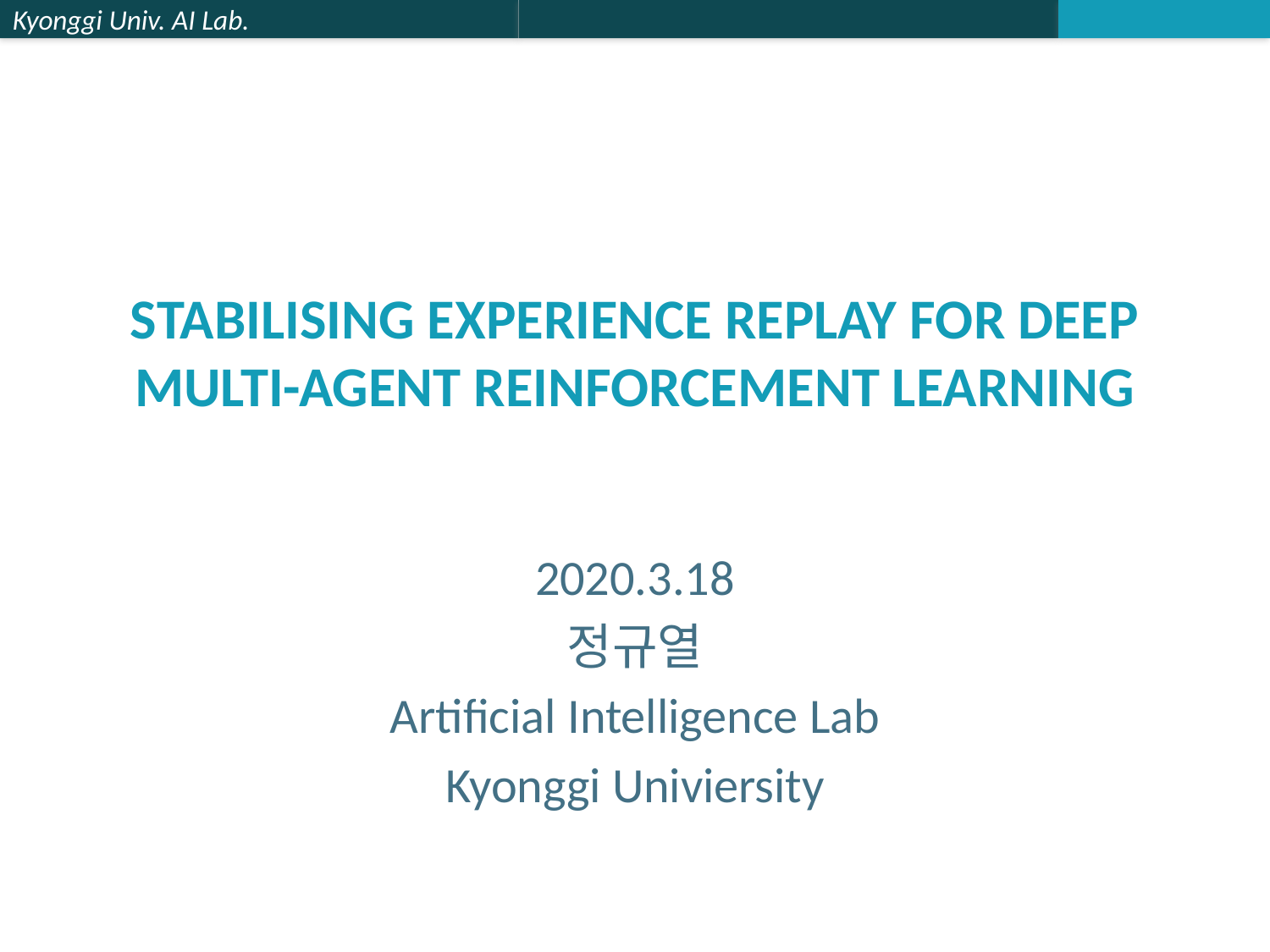

# Stabilising Experience Replay for Deep Multi-Agent Reinforcement Learning
2020.3.18
정규열
Artificial Intelligence Lab
Kyonggi Univiersity